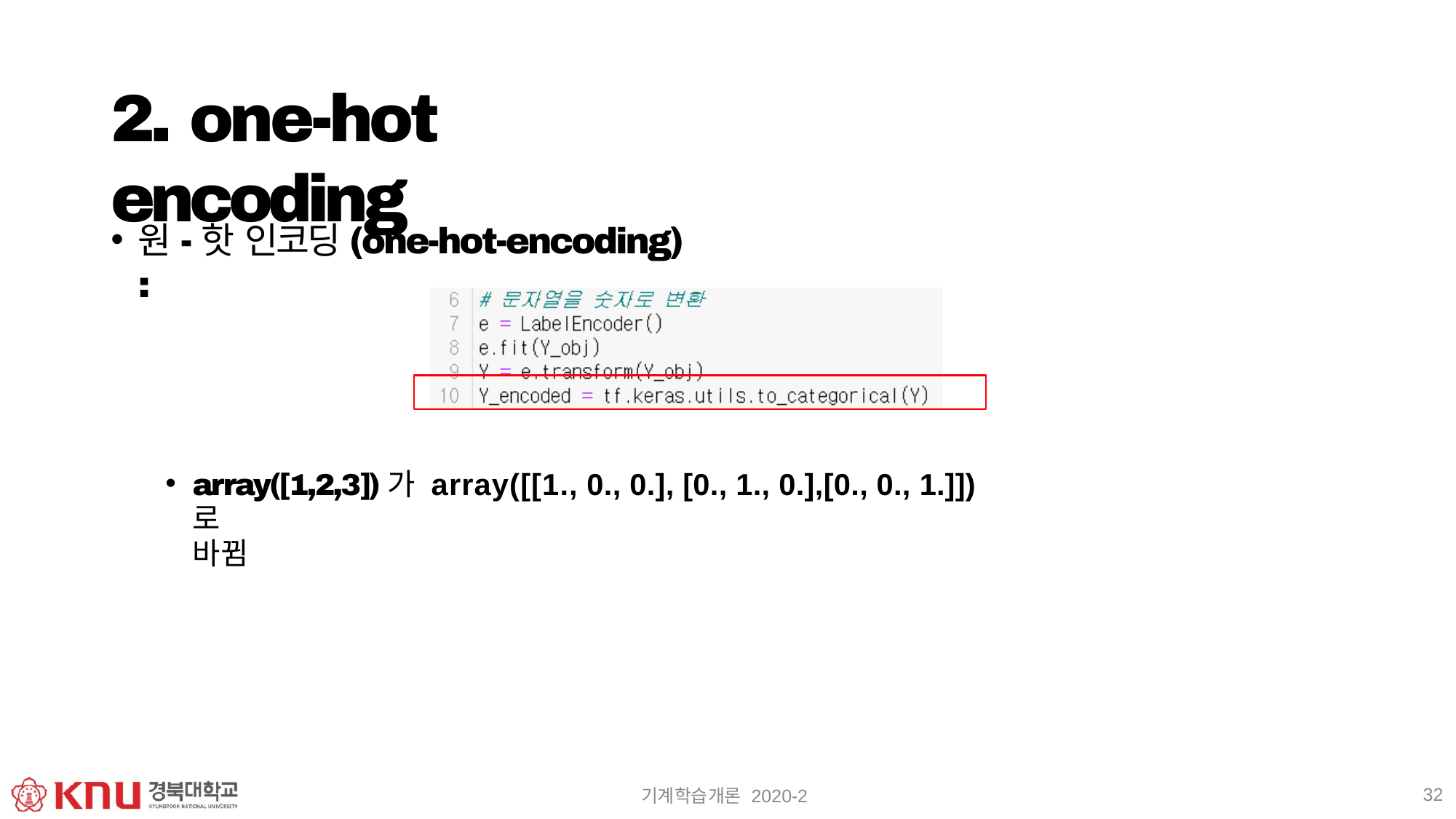

# 2. one-hot encoding
원-핫 인코딩(one-hot-encoding) :

array([1,2,3])가 array([[1., 0., 0.], [0., 1., 0.],[0., 0., 1.]])로
바뀜
32
기계학습개론 2020-2